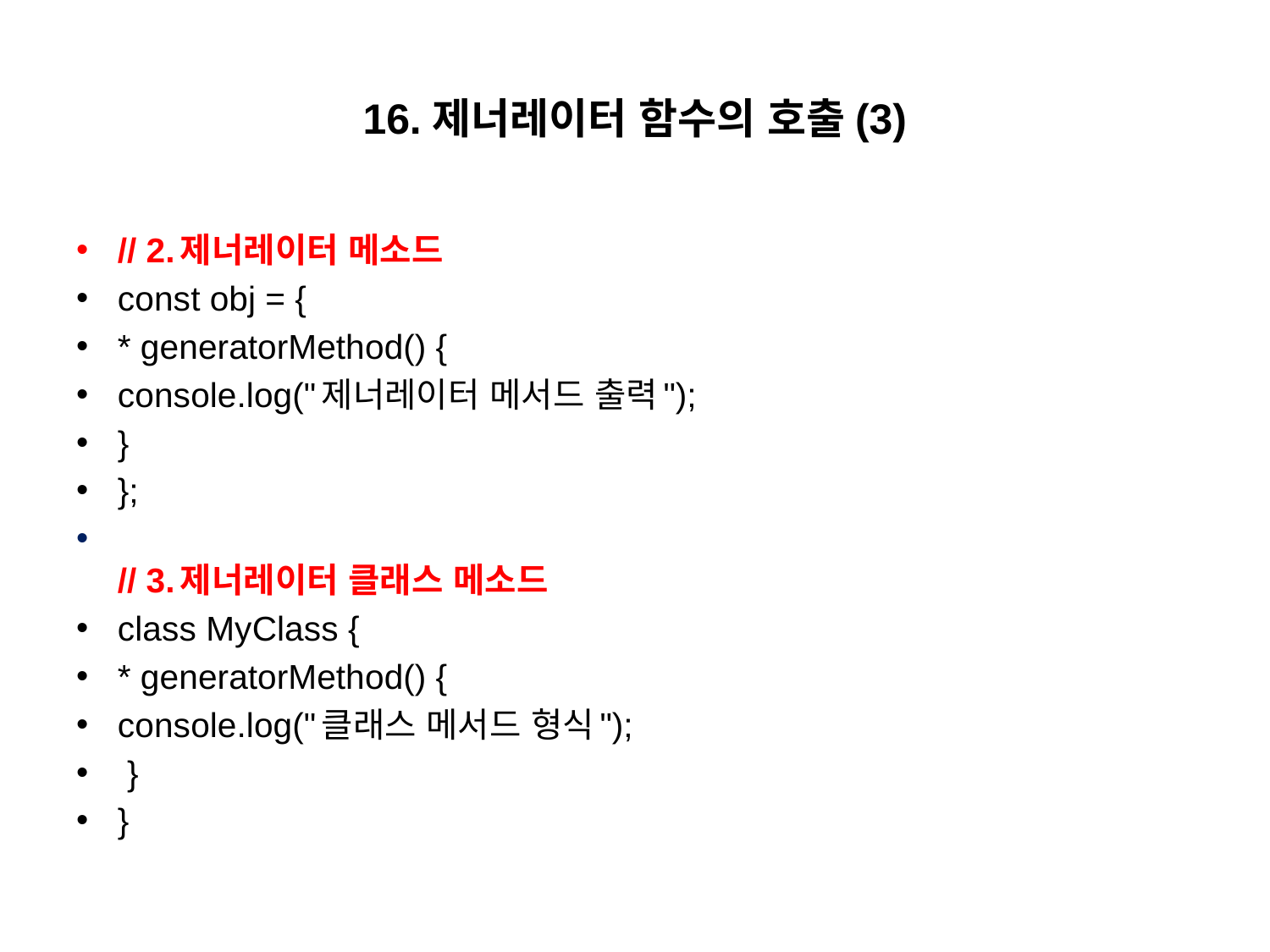

# 16.제너레이터 함수의 호출(3)
// 2.제너레이터 메소드
const obj = {
* generatorMethod() {
console.log("제너레이터 메서드 출력");
}
};
// 3.제너레이터 클래스 메소드
class MyClass {
* generatorMethod() {
console.log("클래스 메서드 형식");
 }
}